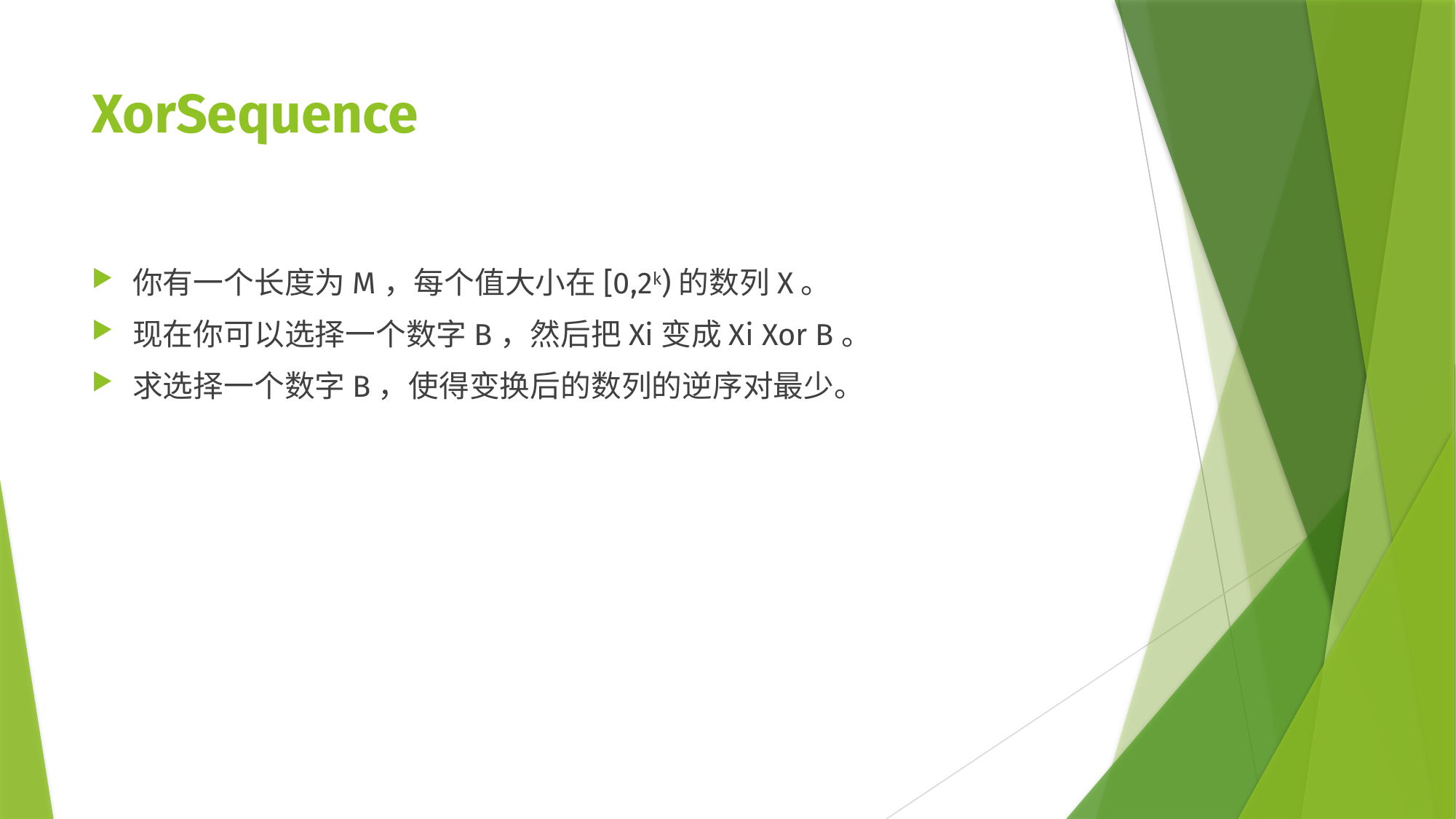

# XorSequence
你有一个长度为M，每个值大小在[0,2k)的数列X。
现在你可以选择一个数字B，然后把Xi变成Xi Xor B。
求选择一个数字B，使得变换后的数列的逆序对最少。